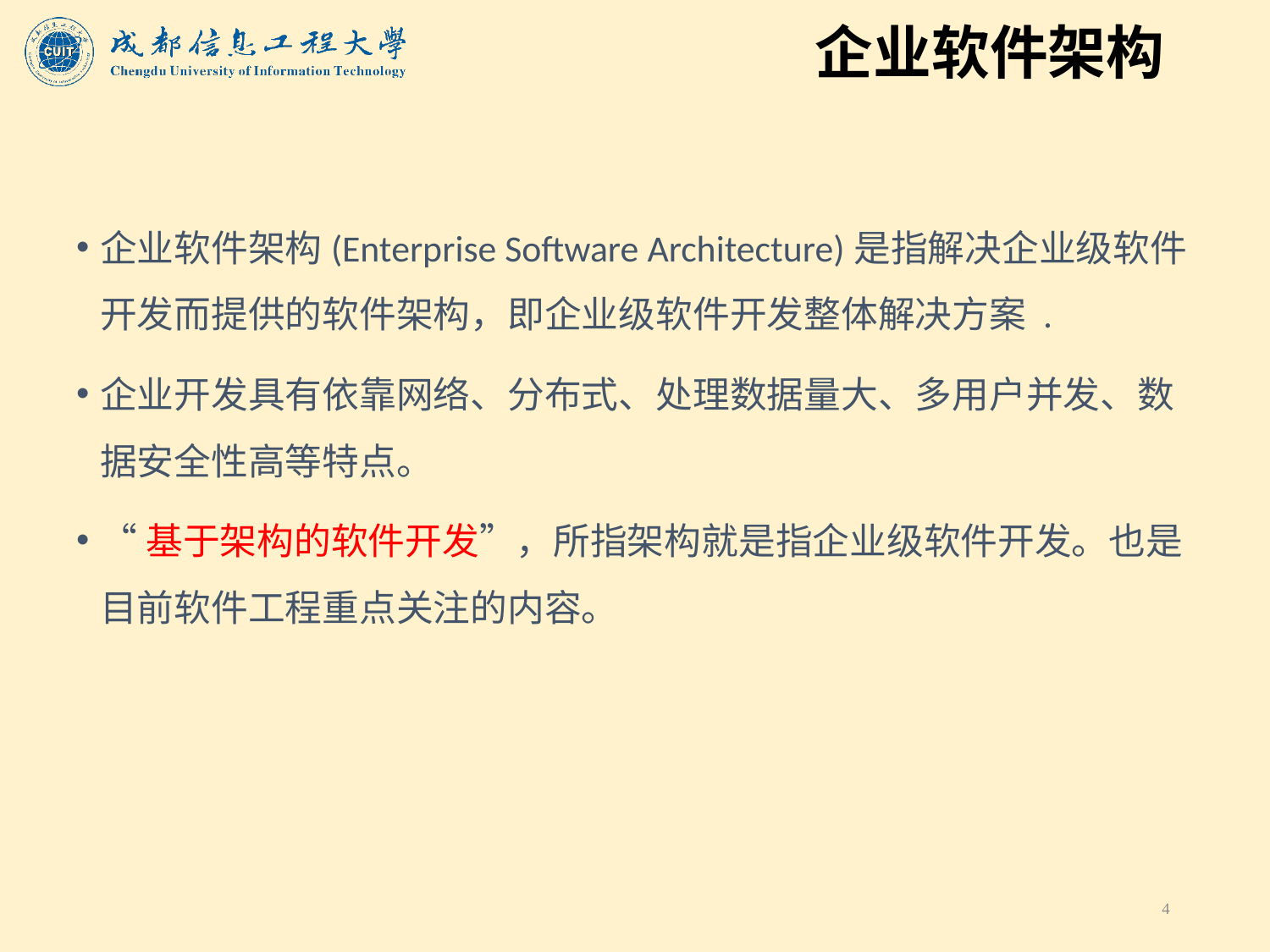

# 企业软件架构
企业软件架构(Enterprise Software Architecture)是指解决企业级软件开发而提供的软件架构，即企业级软件开发整体解决方案 .
企业开发具有依靠网络、分布式、处理数据量大、多用户并发、数据安全性高等特点。
“基于架构的软件开发”，所指架构就是指企业级软件开发。也是目前软件工程重点关注的内容。

4